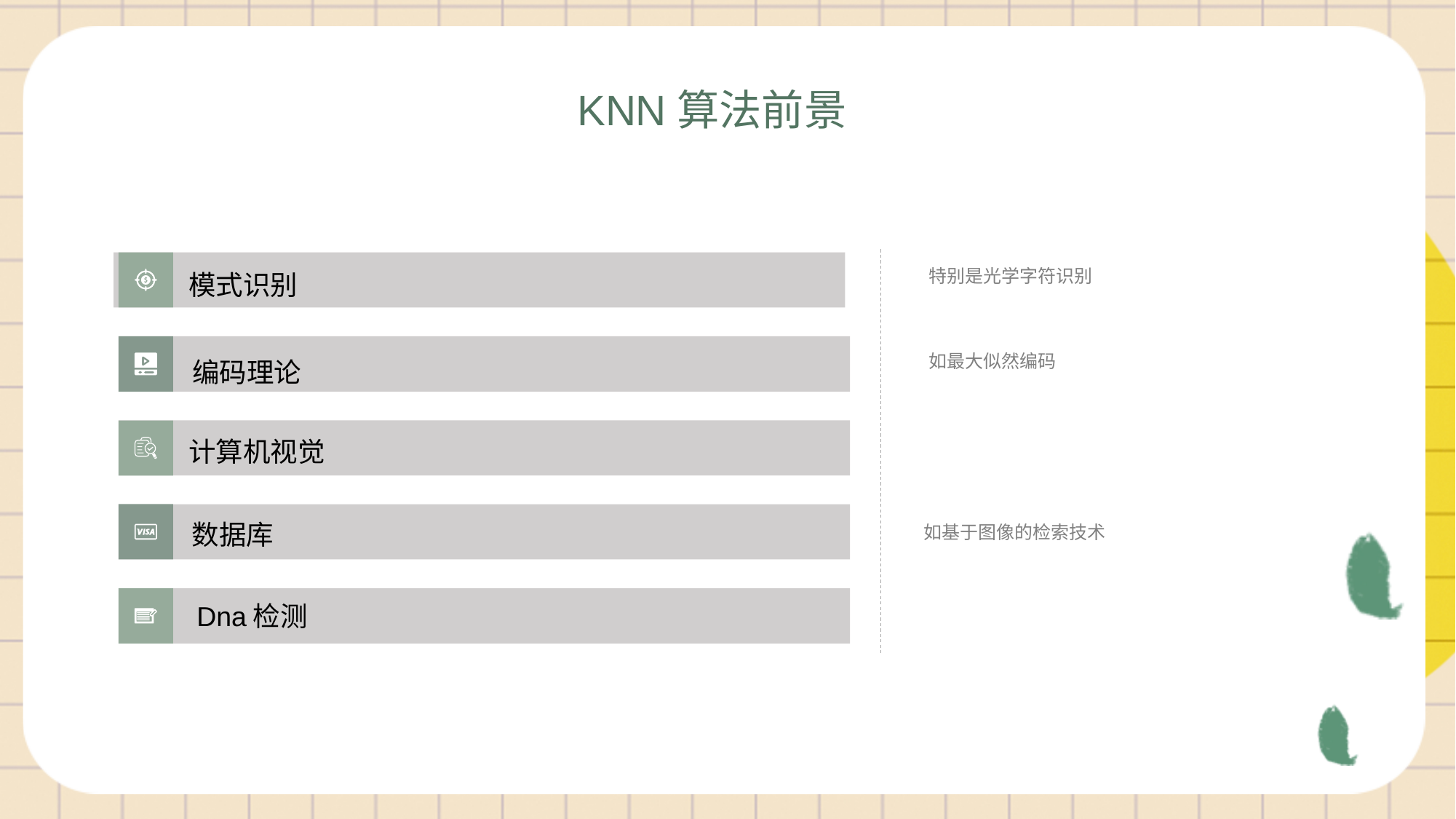

KNN算法前景

特别是光学字符识别
模式识别
如最大似然编码

编码理论

计算机视觉
数据库
如基于图像的检索技术
Dna检测